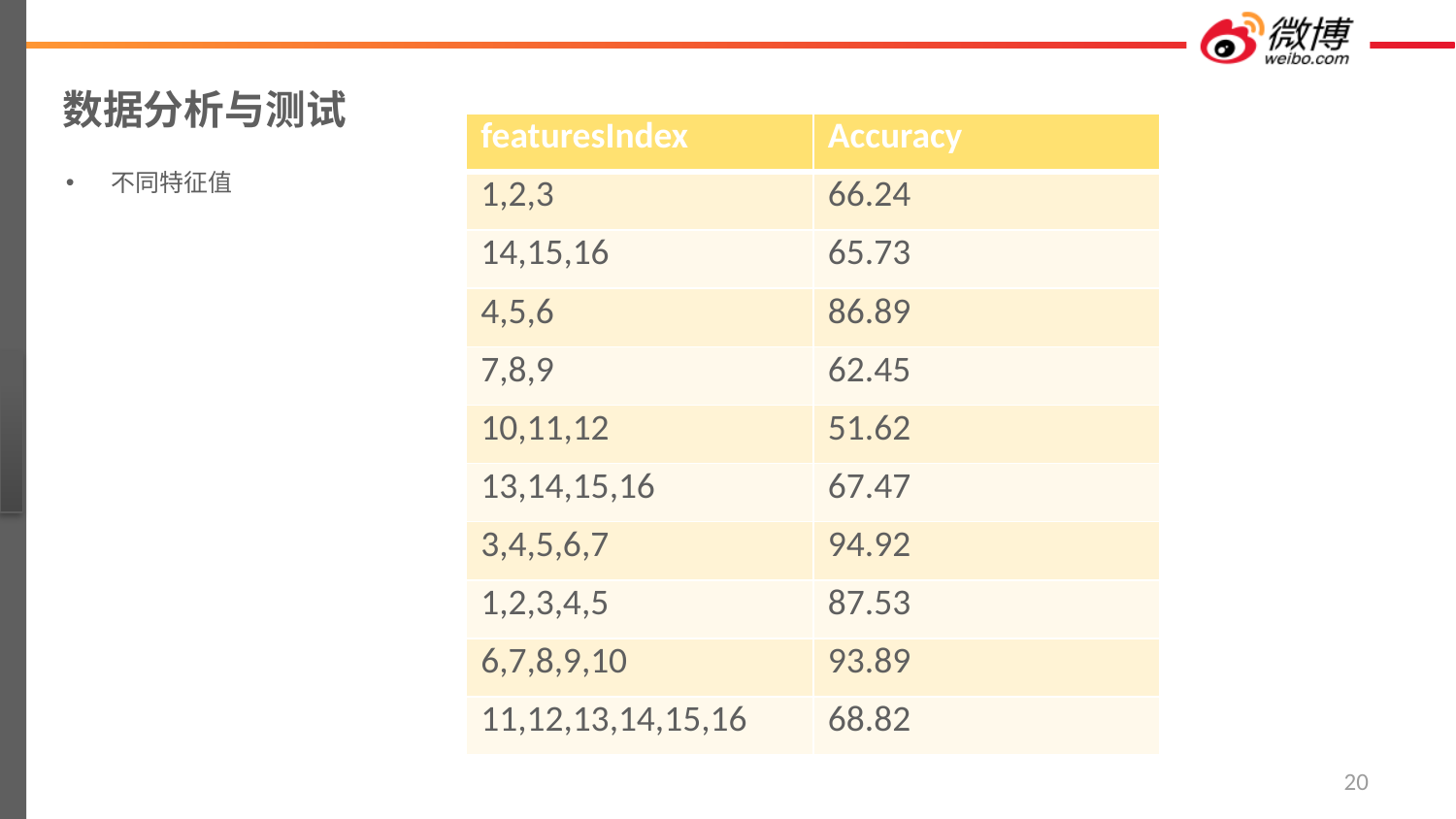

# 数据分析与测试
| featuresIndex | Accuracy |
| --- | --- |
| 1,2,3 | 66.24 |
| 14,15,16 | 65.73 |
| 4,5,6 | 86.89 |
| 7,8,9 | 62.45 |
| 10,11,12 | 51.62 |
| 13,14,15,16 | 67.47 |
| 3,4,5,6,7 | 94.92 |
| 1,2,3,4,5 | 87.53 |
| 6,7,8,9,10 | 93.89 |
| 11,12,13,14,15,16 | 68.82 |
不同特征值

20